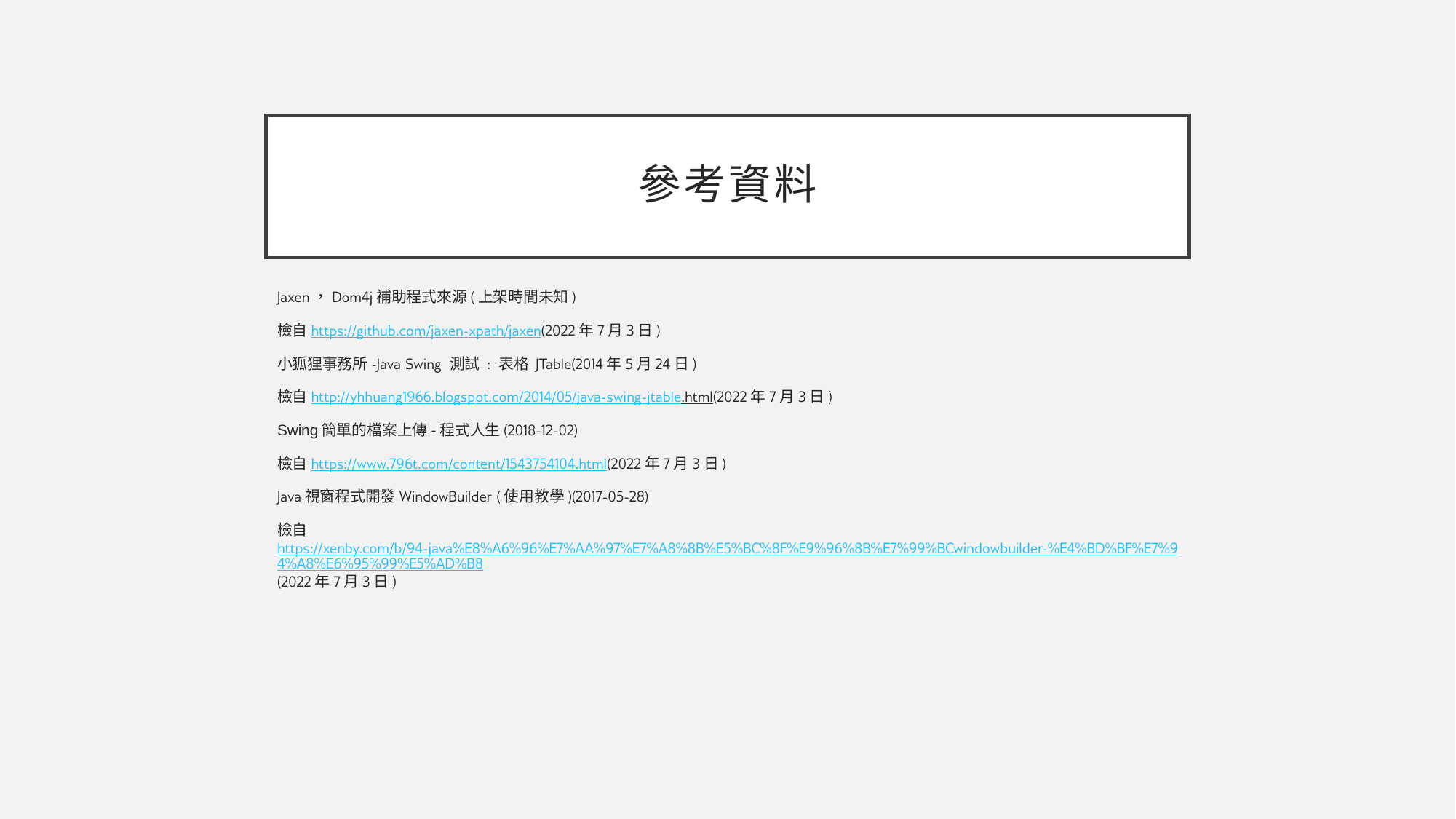

# 參考資料
Jaxen，Dom4j補助程式來源(上架時間未知)
檢自https://github.com/jaxen-xpath/jaxen(2022年7月3日)
小狐狸事務所-Java Swing 測試 : 表格 JTable(2014年5月24日)
檢自http://yhhuang1966.blogspot.com/2014/05/java-swing-jtable.html(2022年7月3日)
Swing簡單的檔案上傳-程式人生(2018-12-02)
檢自https://www.796t.com/content/1543754104.html(2022年7月3日)
Java視窗程式開發WindowBuilder (使用教學)(2017-05-28)
檢自https://xenby.com/b/94-java%E8%A6%96%E7%AA%97%E7%A8%8B%E5%BC%8F%E9%96%8B%E7%99%BCwindowbuilder-%E4%BD%BF%E7%94%A8%E6%95%99%E5%AD%B8(2022年7月3日)